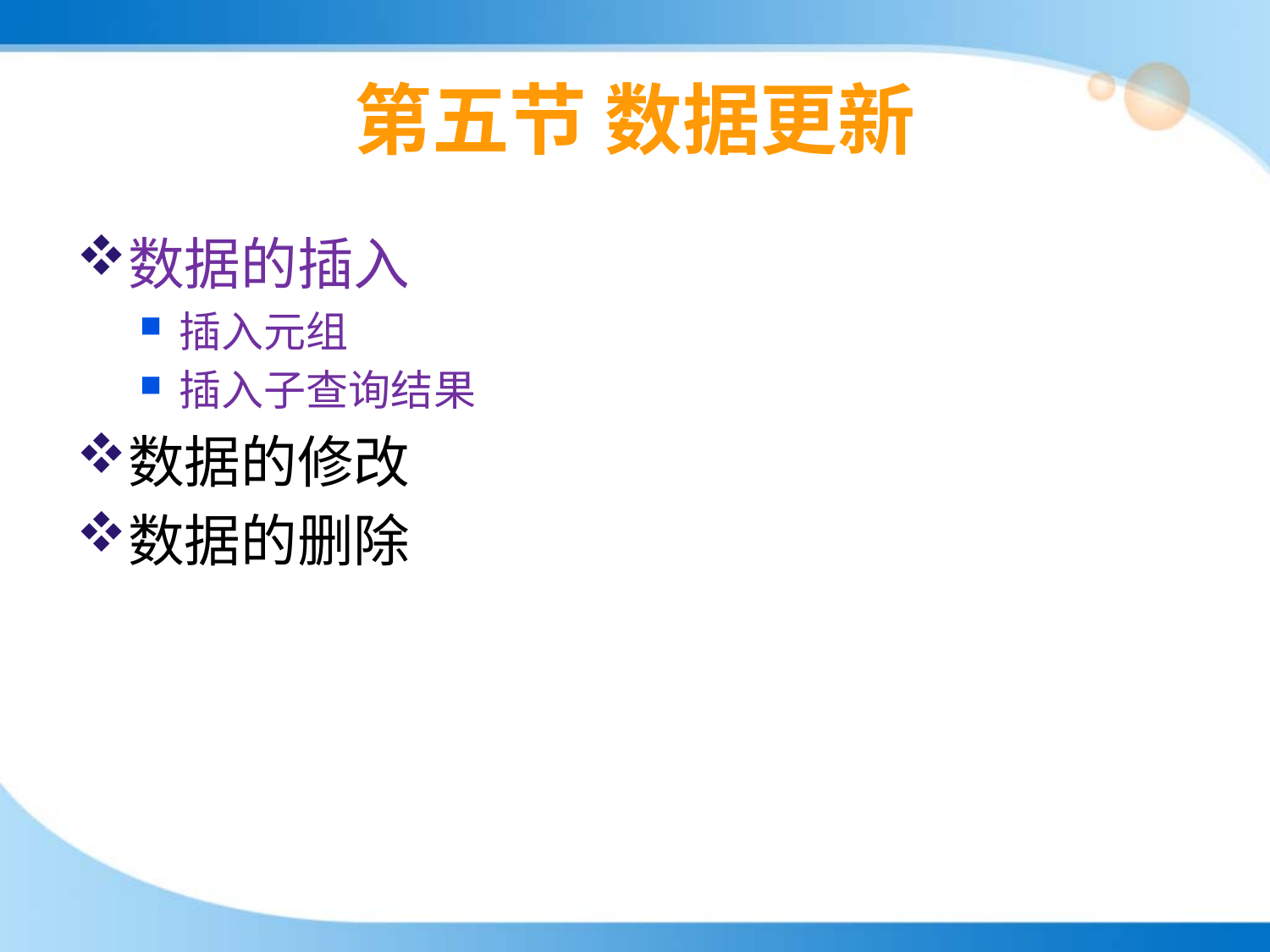

# 第五节 数据更新
数据的插入
插入元组
插入子查询结果
数据的修改
数据的删除